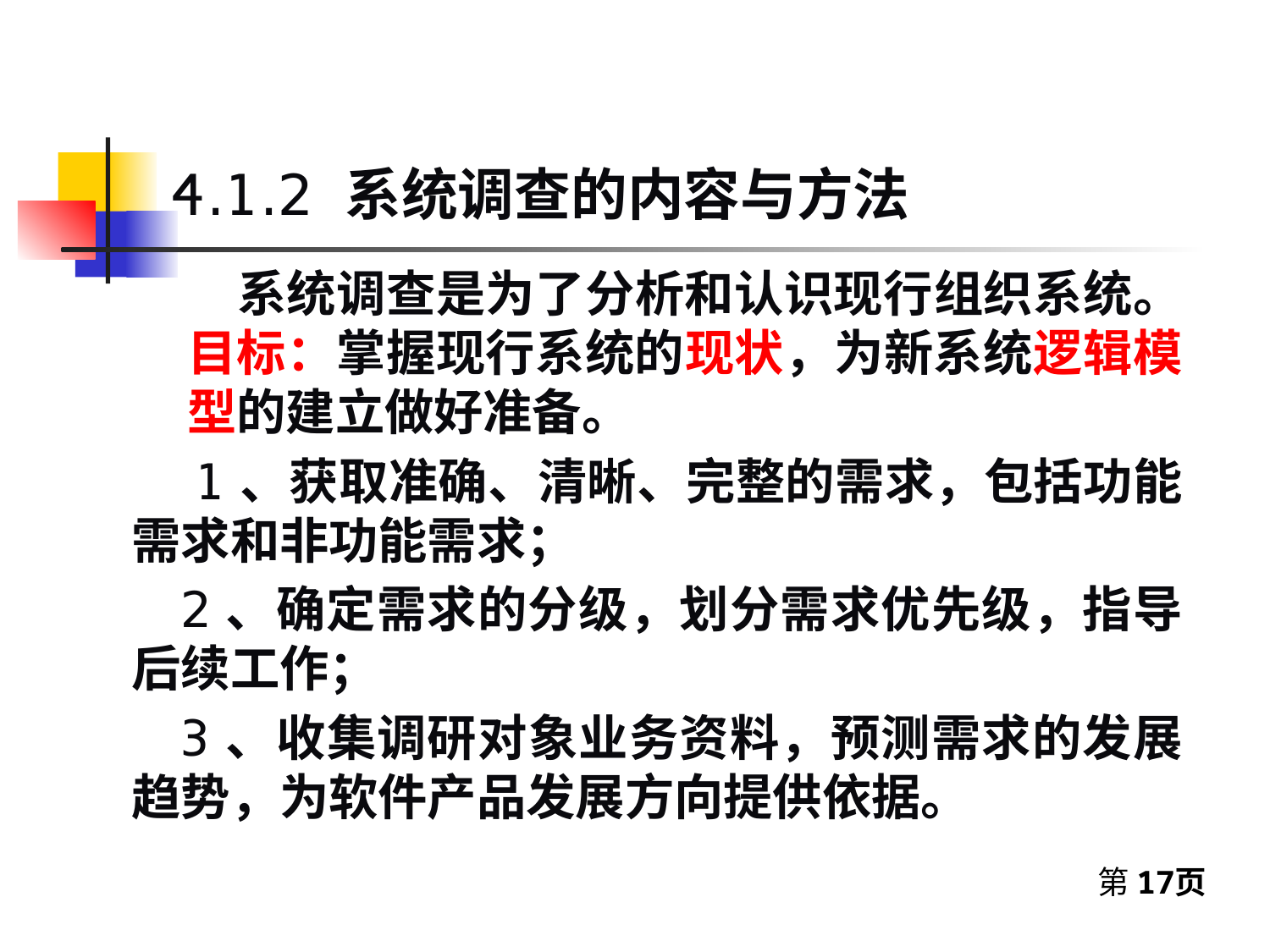

# 4.1.2 系统调查的内容与方法
系统调查是为了分析和认识现行组织系统。目标：掌握现行系统的现状，为新系统逻辑模型的建立做好准备。
 1、获取准确、清晰、完整的需求，包括功能需求和非功能需求；
2、确定需求的分级，划分需求优先级，指导后续工作；
3、收集调研对象业务资料，预测需求的发展趋势，为软件产品发展方向提供依据。